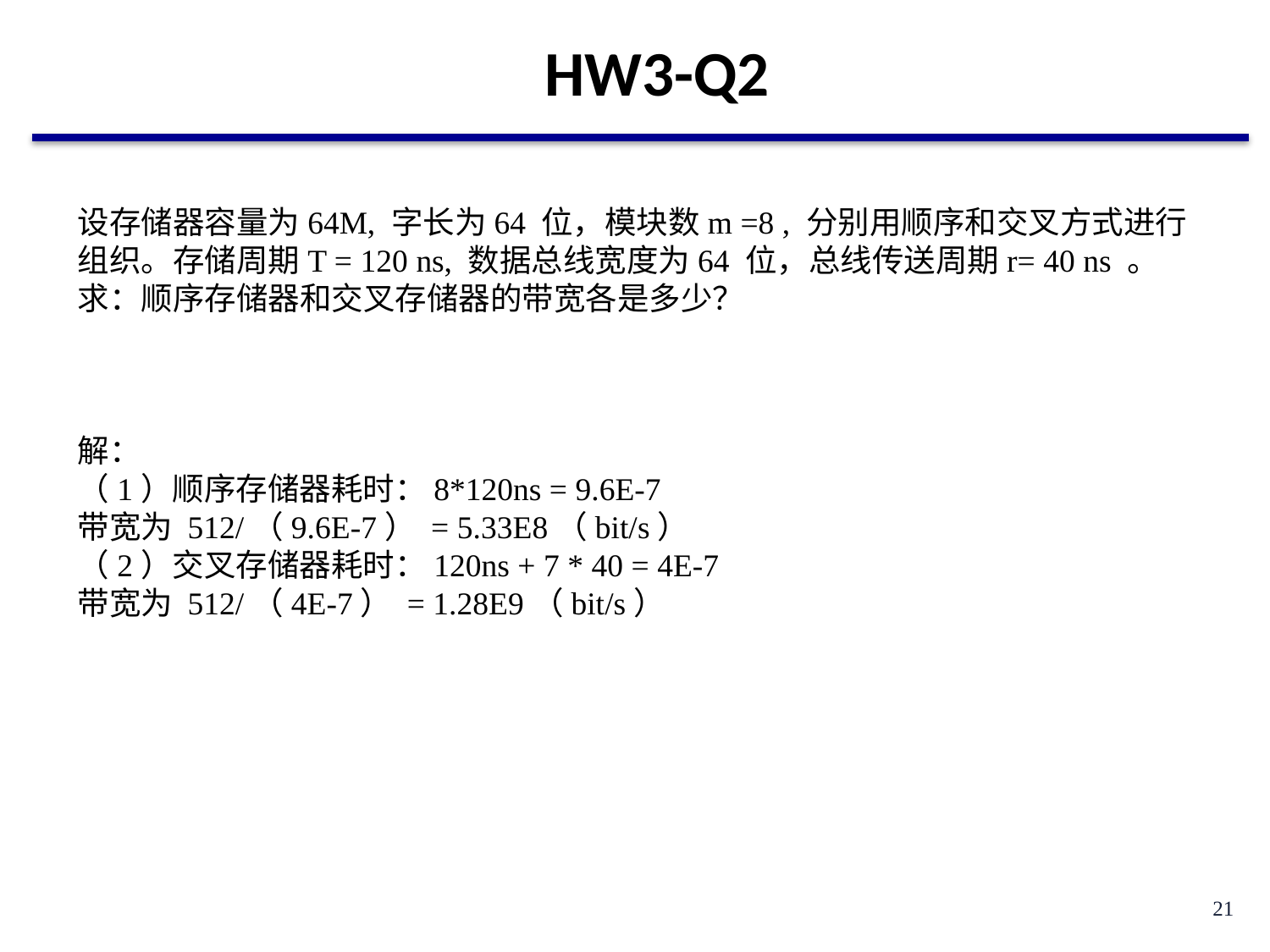

# HW3-Q2
设存储器容量为64M, 字长为64 位，模块数m =8 , 分别用顺序和交叉方式进行组织。存储周期T = 120 ns, 数据总线宽度为64 位，总线传送周期r= 40 ns 。求：顺序存储器和交叉存储器的带宽各是多少？

解：
（1）顺序存储器耗时：8*120ns = 9.6E-7
带宽为 512/（9.6E-7） = 5.33E8（bit/s）
（2）交叉存储器耗时：120ns + 7 * 40 = 4E-7
带宽为 512/（4E-7） = 1.28E9（bit/s）

21